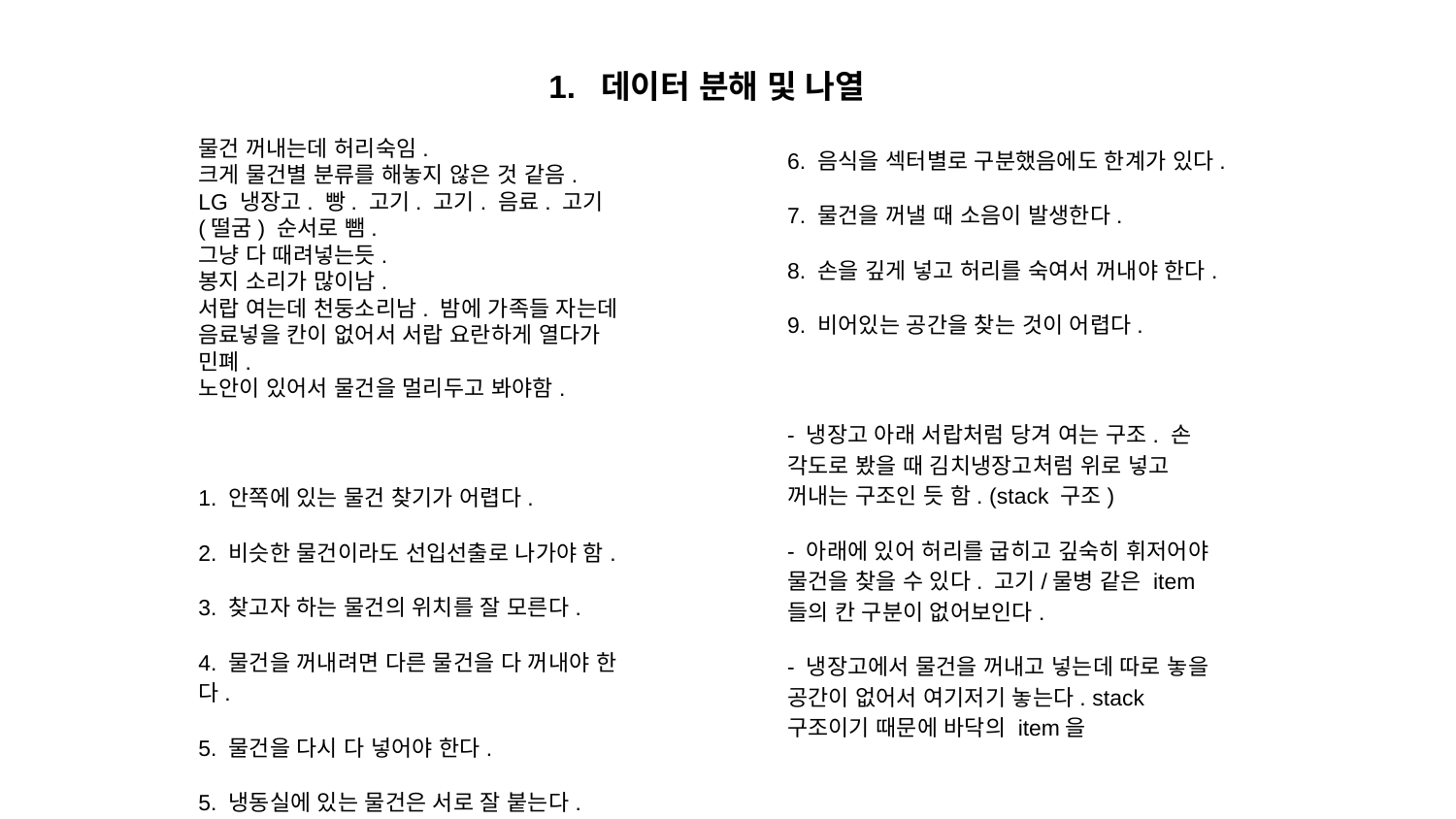

데이터 분해 및 나열
물건 꺼내는데 허리숙임.
크게 물건별 분류를 해놓지 않은 것 같음.
LG 냉장고. 빵. 고기. 고기. 음료. 고기(떨굼) 순서로 뺌.
그냥 다 때려넣는듯.
봉지 소리가 많이남.
서랍 여는데 천둥소리남. 밤에 가족들 자는데 음료넣을 칸이 없어서 서랍 요란하게 열다가 민폐.
노안이 있어서 물건을 멀리두고 봐야함.

1. 안쪽에 있는 물건 찾기가 어렵다.
2. 비슷한 물건이라도 선입선출로 나가야 함.
3. 찾고자 하는 물건의 위치를 잘 모른다.
4. 물건을 꺼내려면 다른 물건을 다 꺼내야 한다.
5. 물건을 다시 다 넣어야 한다.
5. 냉동실에 있는 물건은 서로 잘 붙는다.
6. 음식을 섹터별로 구분했음에도 한계가 있다.
7. 물건을 꺼낼 때 소음이 발생한다.
8. 손을 깊게 넣고 허리를 숙여서 꺼내야 한다.
9. 비어있는 공간을 찾는 것이 어렵다.

- 냉장고 아래 서랍처럼 당겨 여는 구조. 손 각도로 봤을 때 김치냉장고처럼 위로 넣고 꺼내는 구조인 듯 함. (stack 구조)
- 아래에 있어 허리를 굽히고 깊숙히 휘저어야 물건을 찾을 수 있다. 고기/물병 같은 item들의 칸 구분이 없어보인다.
- 냉장고에서 물건을 꺼내고 넣는데 따로 놓을 공간이 없어서 여기저기 놓는다. stack구조이기 때문에 바닥의 item을